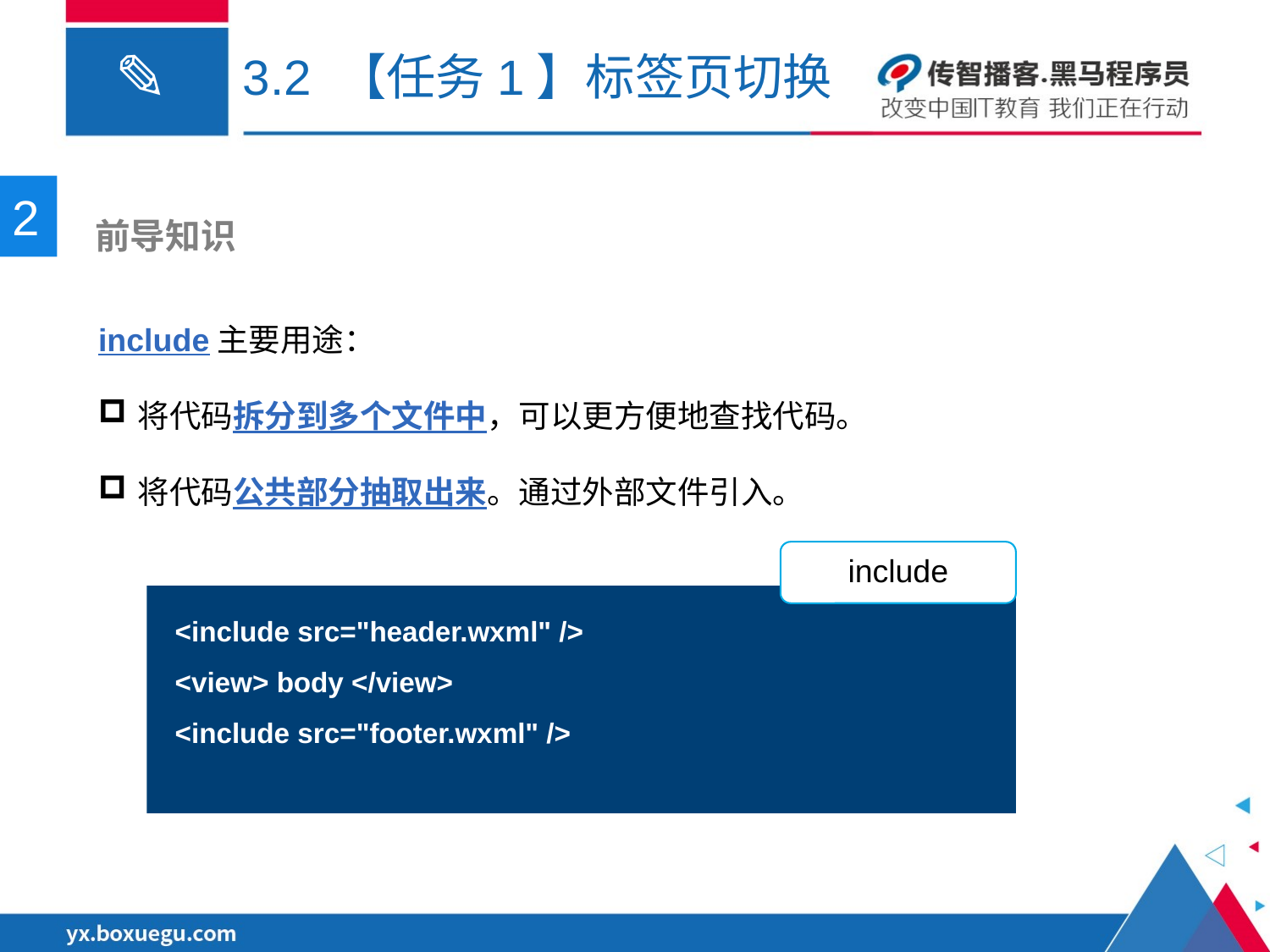

# 3.2 【任务1】标签页切换

2
  前导知识
include主要用途：
将代码拆分到多个文件中，可以更方便地查找代码。
将代码公共部分抽取出来。通过外部文件引入。
include

<include src="header.wxml" />
<view> body </view>
<include src="footer.wxml" />